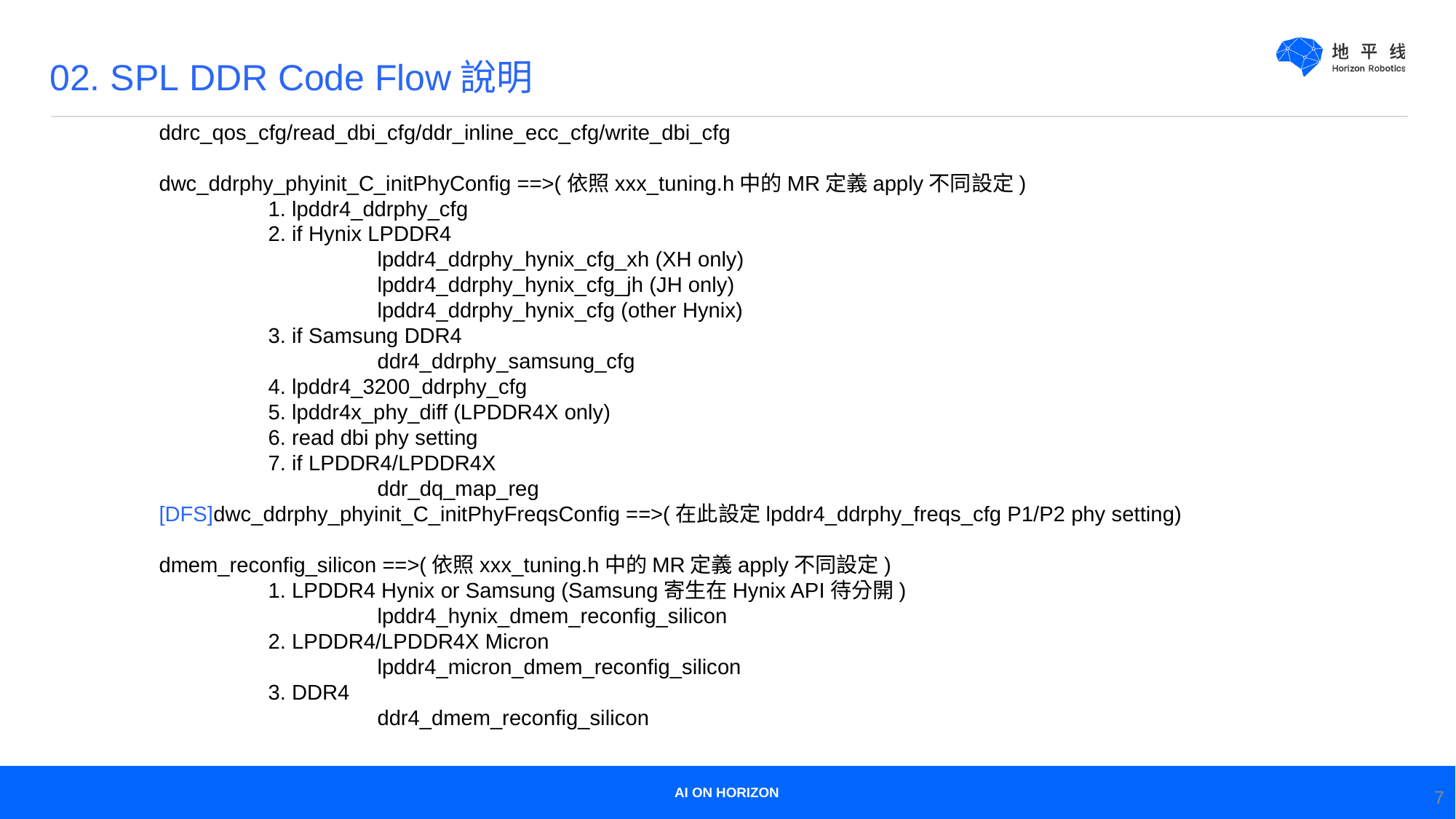

# 02. SPL DDR Code Flow說明
	ddrc_qos_cfg/read_dbi_cfg/ddr_inline_ecc_cfg/write_dbi_cfg

	dwc_ddrphy_phyinit_C_initPhyConfig ==>(依照xxx_tuning.h中的MR定義apply不同設定)
		1. lpddr4_ddrphy_cfg
		2. if Hynix LPDDR4
			lpddr4_ddrphy_hynix_cfg_xh (XH only)
			lpddr4_ddrphy_hynix_cfg_jh (JH only)
			lpddr4_ddrphy_hynix_cfg (other Hynix)
		3. if Samsung DDR4
			ddr4_ddrphy_samsung_cfg
		4. lpddr4_3200_ddrphy_cfg
		5. lpddr4x_phy_diff (LPDDR4X only)
		6. read dbi phy setting
		7. if LPDDR4/LPDDR4X
			ddr_dq_map_reg
	[DFS]dwc_ddrphy_phyinit_C_initPhyFreqsConfig ==>(在此設定lpddr4_ddrphy_freqs_cfg P1/P2 phy setting)

	dmem_reconfig_silicon ==>(依照xxx_tuning.h中的MR定義apply不同設定)
		1. LPDDR4 Hynix or Samsung (Samsung寄生在Hynix API待分開)
			lpddr4_hynix_dmem_reconfig_silicon
		2. LPDDR4/LPDDR4X Micron
			lpddr4_micron_dmem_reconfig_silicon
		3. DDR4
			ddr4_dmem_reconfig_silicon
7